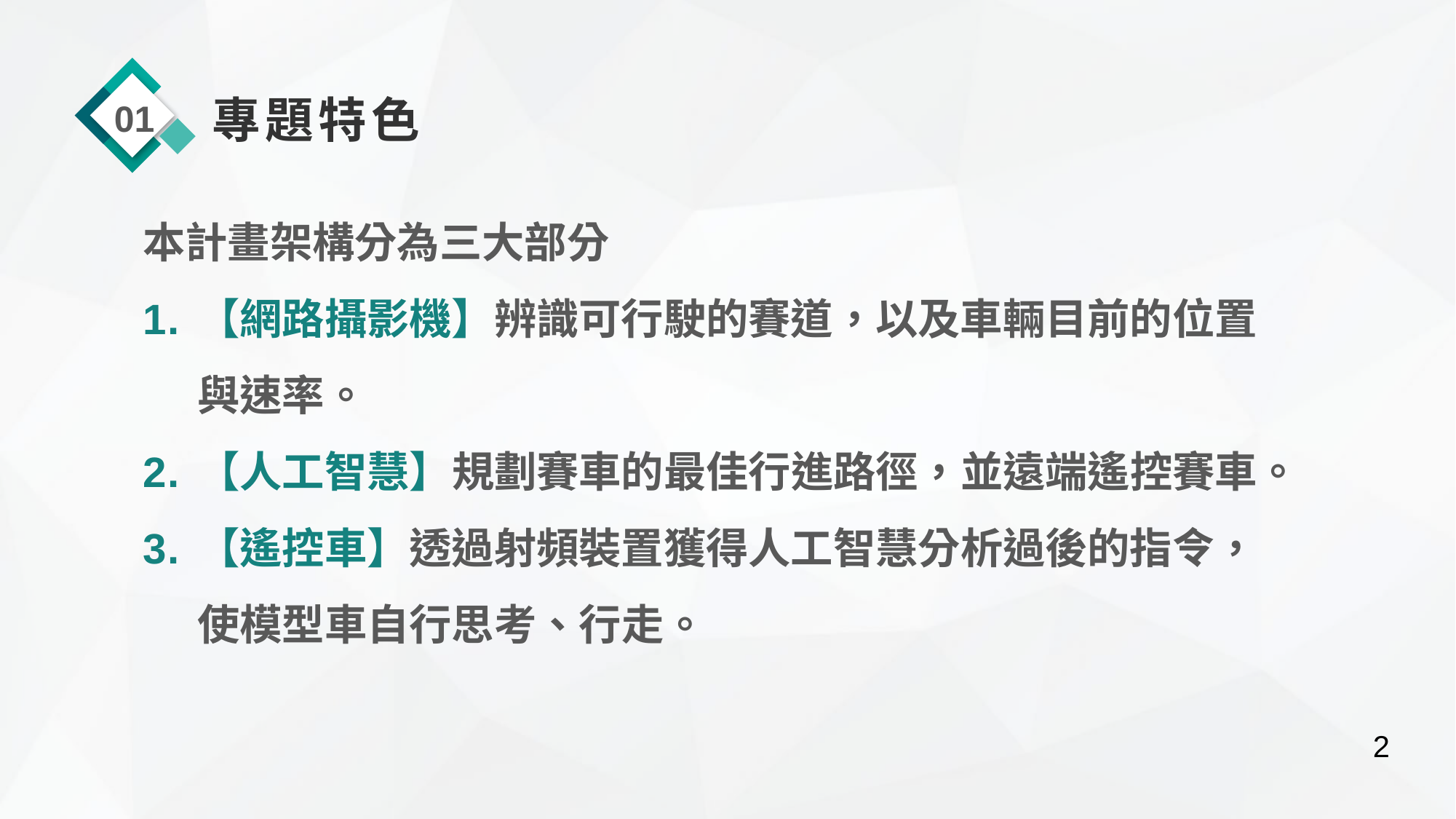

01
專題特色
本計畫架構分為三大部分
【網路攝影機】辨識可行駛的賽道，以及車輛目前的位置與速率。
【人工智慧】規劃賽車的最佳行進路徑，並遠端遙控賽車。
【遙控車】透過射頻裝置獲得人工智慧分析過後的指令，使模型車自行思考、行走。
2